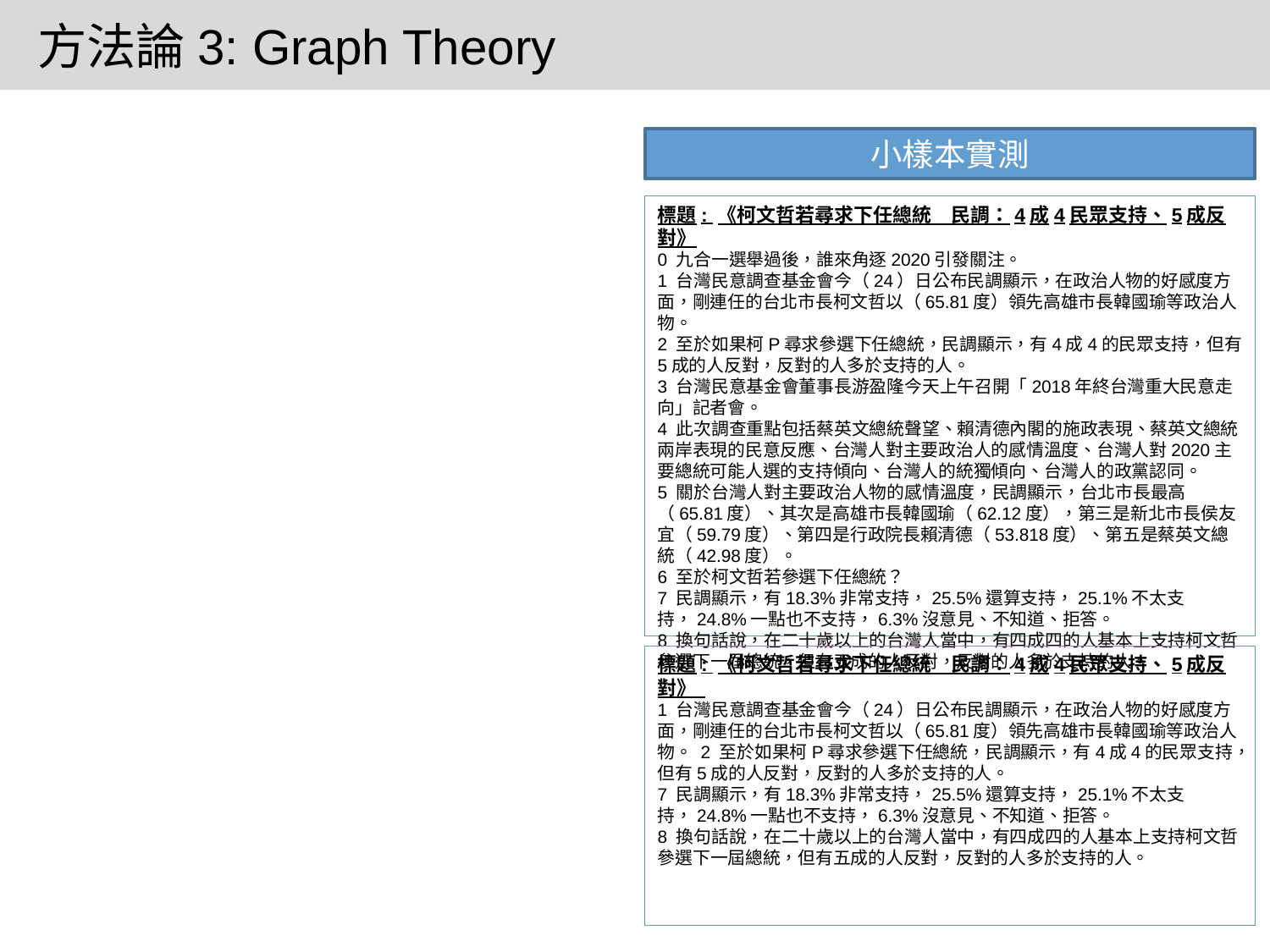

# 方法論3: Graph Theory
小樣本實測
標題: 《柯文哲若尋求下任總統　民調：4成4民眾支持、5成反對》
0 九合一選舉過後，誰來角逐2020引發關注。
1 台灣民意調查基金會今（24）日公布民調顯示，在政治人物的好感度方面，剛連任的台北市長柯文哲以（65.81度）領先高雄市長韓國瑜等政治人物。
2 至於如果柯P尋求參選下任總統，民調顯示，有4成4的民眾支持，但有5成的人反對，反對的人多於支持的人。
3 台灣民意基金會董事長游盈隆今天上午召開「2018年終台灣重大民意走向」記者會。
4 此次調查重點包括蔡英文總統聲望、賴清德內閣的施政表現、蔡英文總統兩岸表現的民意反應、台灣人對主要政治人的感情溫度、台灣人對2020主要總統可能人選的支持傾向、台灣人的統獨傾向、台灣人的政黨認同。
5 關於台灣人對主要政治人物的感情溫度，民調顯示，台北市長最高（65.81度）、其次是高雄市長韓國瑜（62.12度），第三是新北市長侯友宜（59.79度）、第四是行政院長賴清德（53.818度）、第五是蔡英文總統（42.98度）。
6 至於柯文哲若參選下任總統？
7 民調顯示，有18.3%非常支持，25.5%還算支持，25.1%不太支持，24.8%一點也不支持，6.3%沒意見、不知道、拒答。
8 換句話說，在二十歲以上的台灣人當中，有四成四的人基本上支持柯文哲參選下一屆總統，但有五成的人反對，反對的人多於支持的人。
標題: 《柯文哲若尋求下任總統　民調：4成4民眾支持、5成反對》
1 台灣民意調查基金會今（24）日公布民調顯示，在政治人物的好感度方面，剛連任的台北市長柯文哲以（65.81度）領先高雄市長韓國瑜等政治人物。 2 至於如果柯P尋求參選下任總統，民調顯示，有4成4的民眾支持，但有5成的人反對，反對的人多於支持的人。
7 民調顯示，有18.3%非常支持，25.5%還算支持，25.1%不太支持，24.8%一點也不支持，6.3%沒意見、不知道、拒答。
8 換句話說，在二十歲以上的台灣人當中，有四成四的人基本上支持柯文哲參選下一屆總統，但有五成的人反對，反對的人多於支持的人。